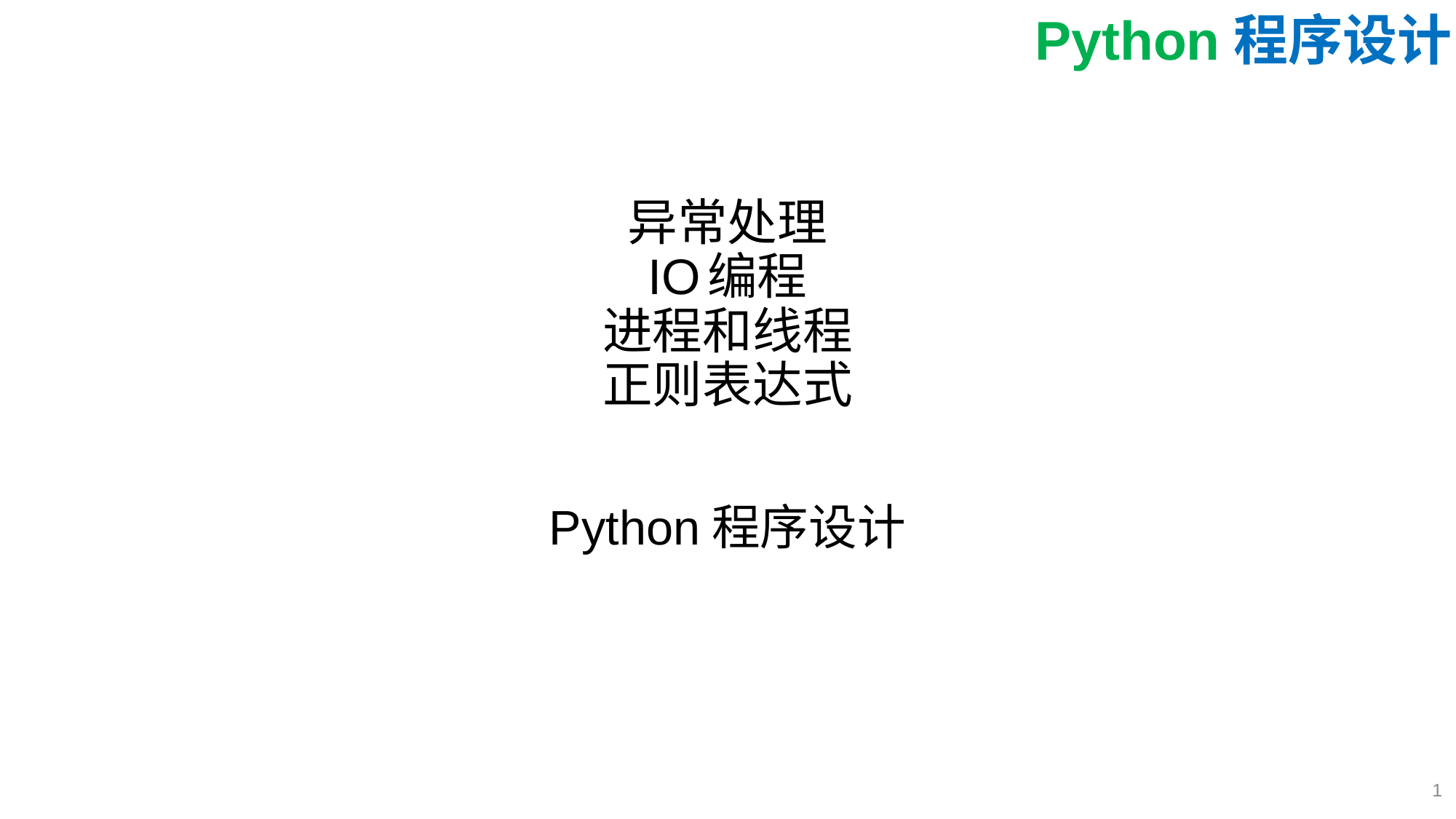

# 异常处理 IO编程 进程和线程 正则表达式
Python程序设计
1